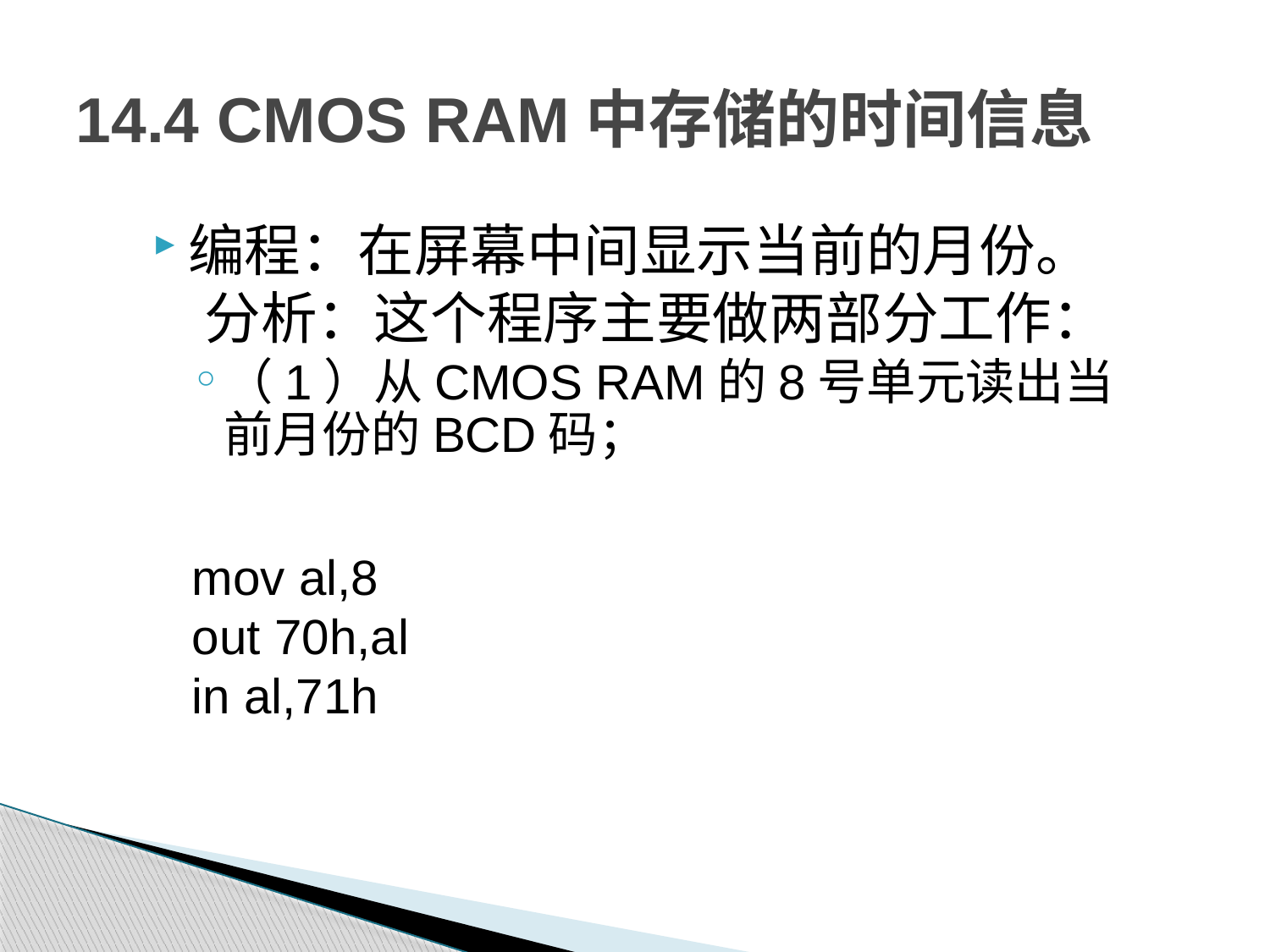

# 14.4 CMOS RAM中存储的时间信息
编程：在屏幕中间显示当前的月份。
   分析：这个程序主要做两部分工作：
（1）从CMOS RAM的8号单元读出当前月份的BCD码；

mov al,8
out 70h,al
in al,71h